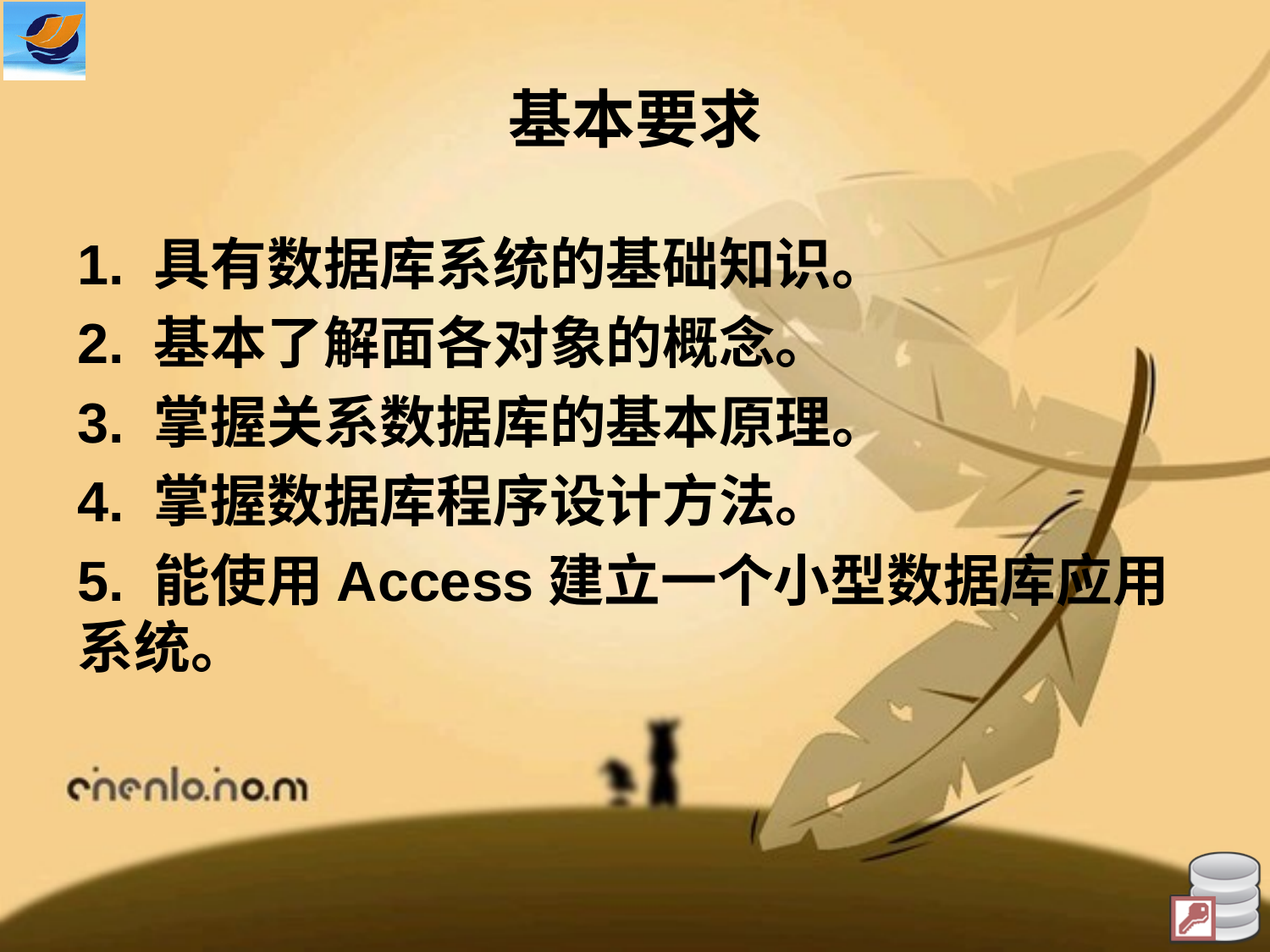

# 基本要求
1. 具有数据库系统的基础知识。
2. 基本了解面各对象的概念。
3. 掌握关系数据库的基本原理。
4. 掌握数据库程序设计方法。
5. 能使用Access建立一个小型数据库应用系统。